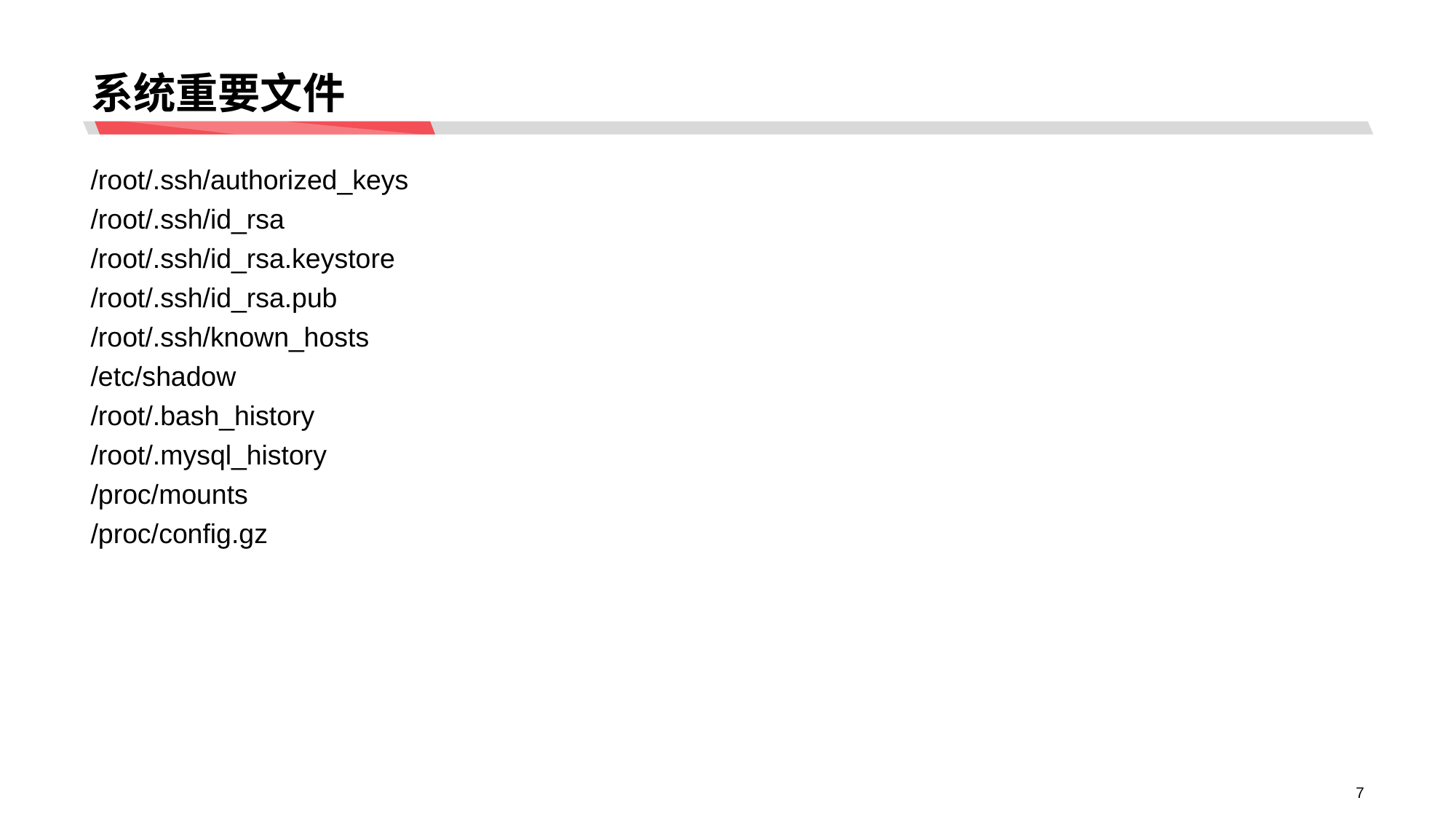

# 系统重要文件
/root/.ssh/authorized_keys
/root/.ssh/id_rsa
/root/.ssh/id_rsa.keystore
/root/.ssh/id_rsa.pub
/root/.ssh/known_hosts
/etc/shadow
/root/.bash_history
/root/.mysql_history
/proc/mounts
/proc/config.gz
7